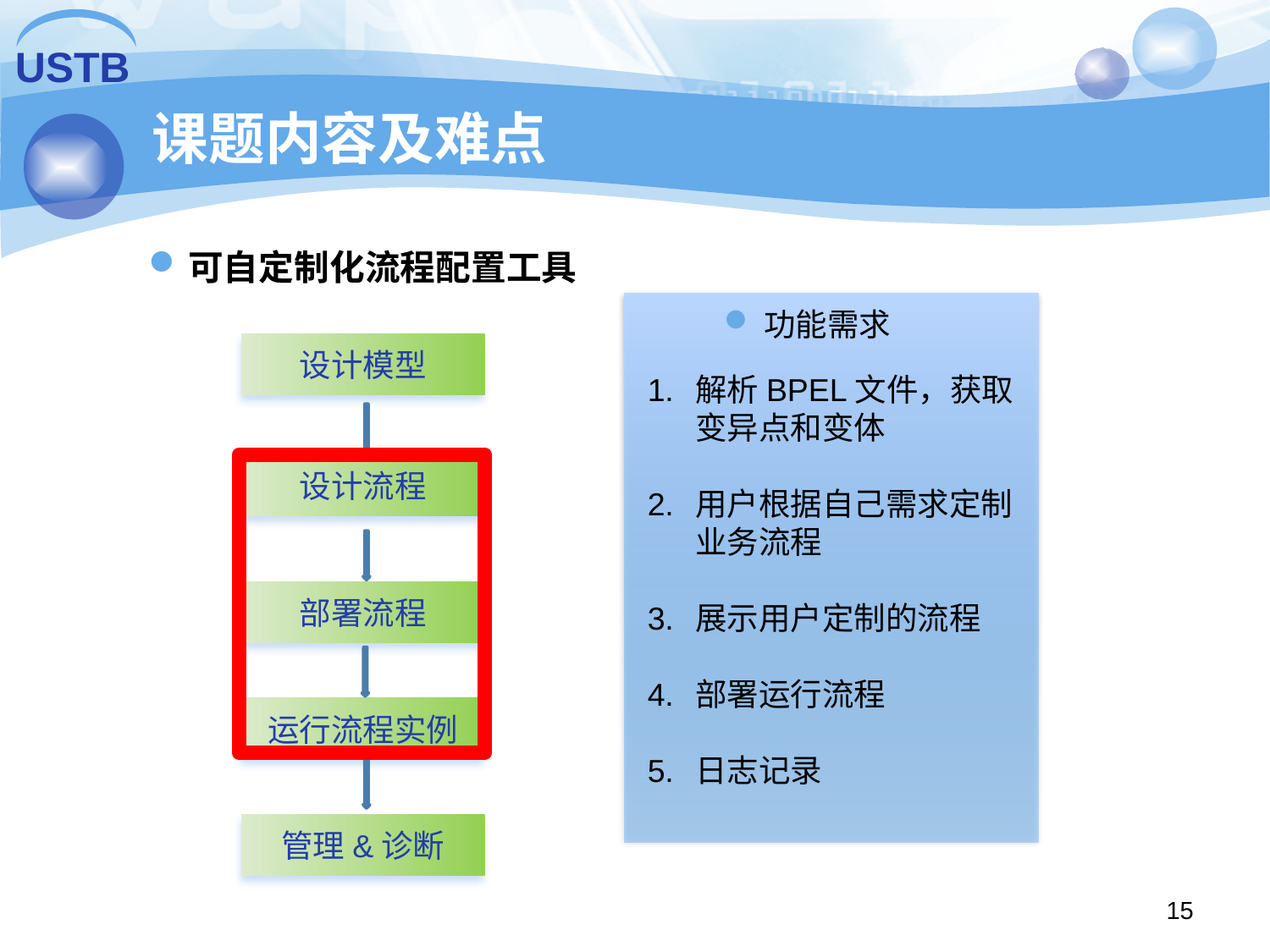

USTB
# 课题内容及难点

可自定制化流程配置工具

功能需求
设计模型
解析BPEL文件，获取变异点和变体

用户根据自己需求定制业务流程

展示用户定制的流程

部署运行流程

日志记录

设计流程

部署流程

运行流程实例

管理&诊断
15